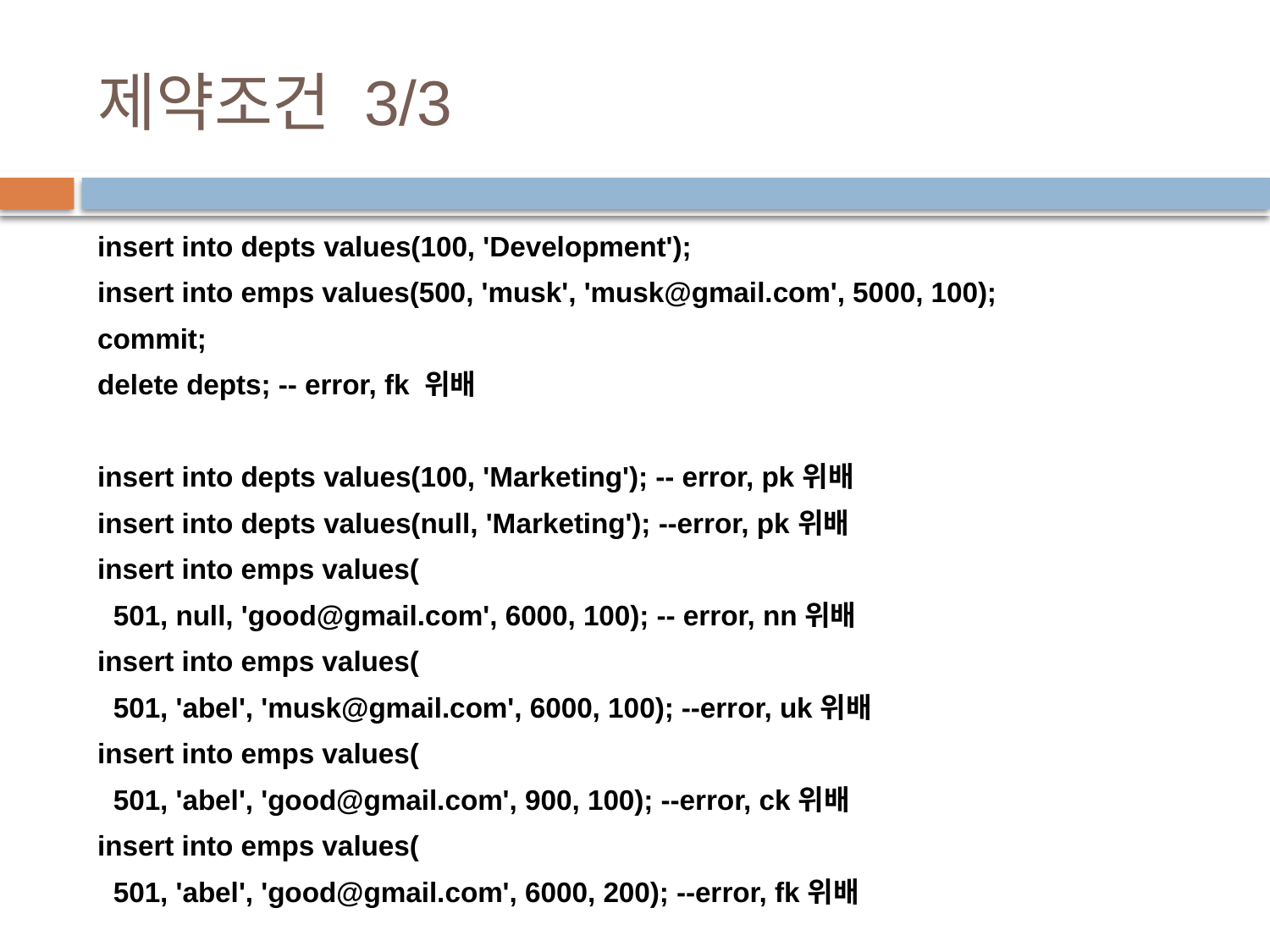

# 제약조건 3/3
insert into depts values(100, 'Development');
insert into emps values(500, 'musk', 'musk@gmail.com', 5000, 100);
commit;
delete depts; -- error, fk 위배

insert into depts values(100, 'Marketing'); -- error, pk위배
insert into depts values(null, 'Marketing'); --error, pk위배
insert into emps values(
  501, null, 'good@gmail.com', 6000, 100); -- error, nn위배
insert into emps values(
  501, 'abel', 'musk@gmail.com', 6000, 100); --error, uk위배
insert into emps values(
  501, 'abel', 'good@gmail.com', 900, 100); --error, ck위배
insert into emps values(
  501, 'abel', 'good@gmail.com', 6000, 200); --error, fk위배